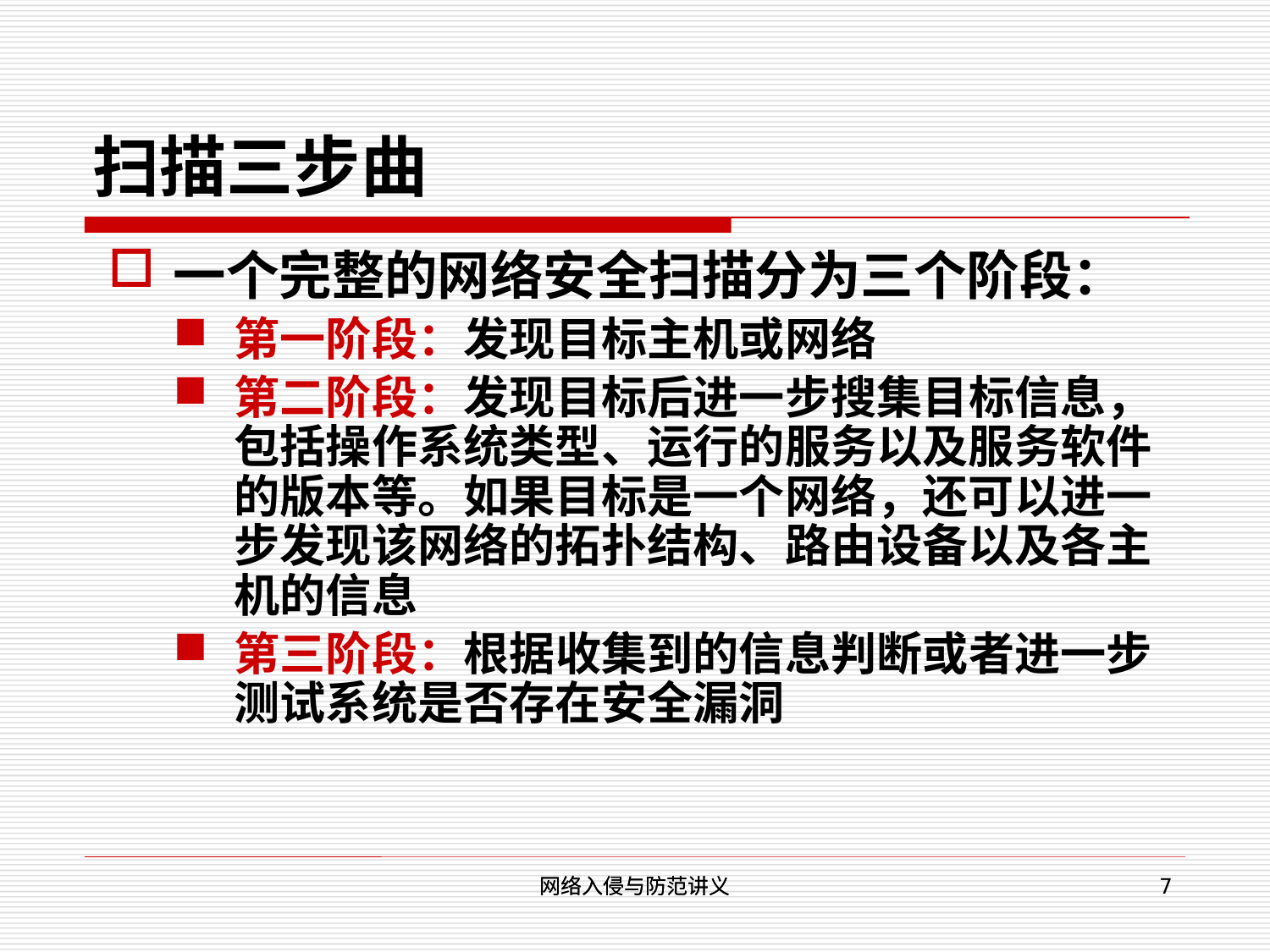

# 扫描三步曲
一个完整的网络安全扫描分为三个阶段：
第一阶段：发现目标主机或网络
第二阶段：发现目标后进一步搜集目标信息，包括操作系统类型、运行的服务以及服务软件的版本等。如果目标是一个网络，还可以进一步发现该网络的拓扑结构、路由设备以及各主机的信息
第三阶段：根据收集到的信息判断或者进一步测试系统是否存在安全漏洞

网络入侵与防范讲义
网络入侵与防范讲义
7
7